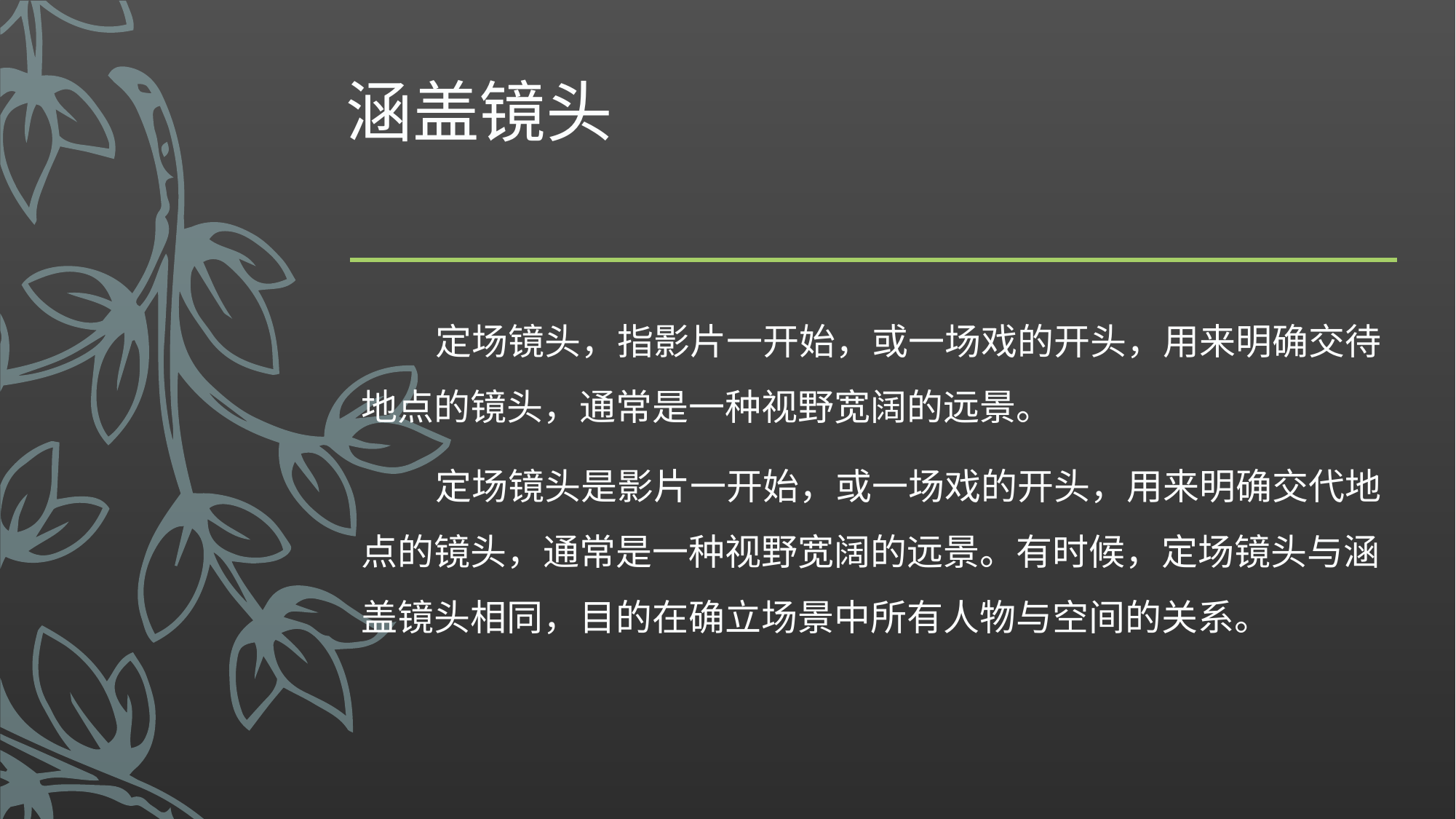

# 涵盖镜头
        定场镜头，指影片一开始，或一场戏的开头，用来明确交待地点的镜头，通常是一种视野宽阔的远景。
        定场镜头是影片一开始，或一场戏的开头，用来明确交代地点的镜头，通常是一种视野宽阔的远景。有时候，定场镜头与涵盖镜头相同，目的在确立场景中所有人物与空间的关系。